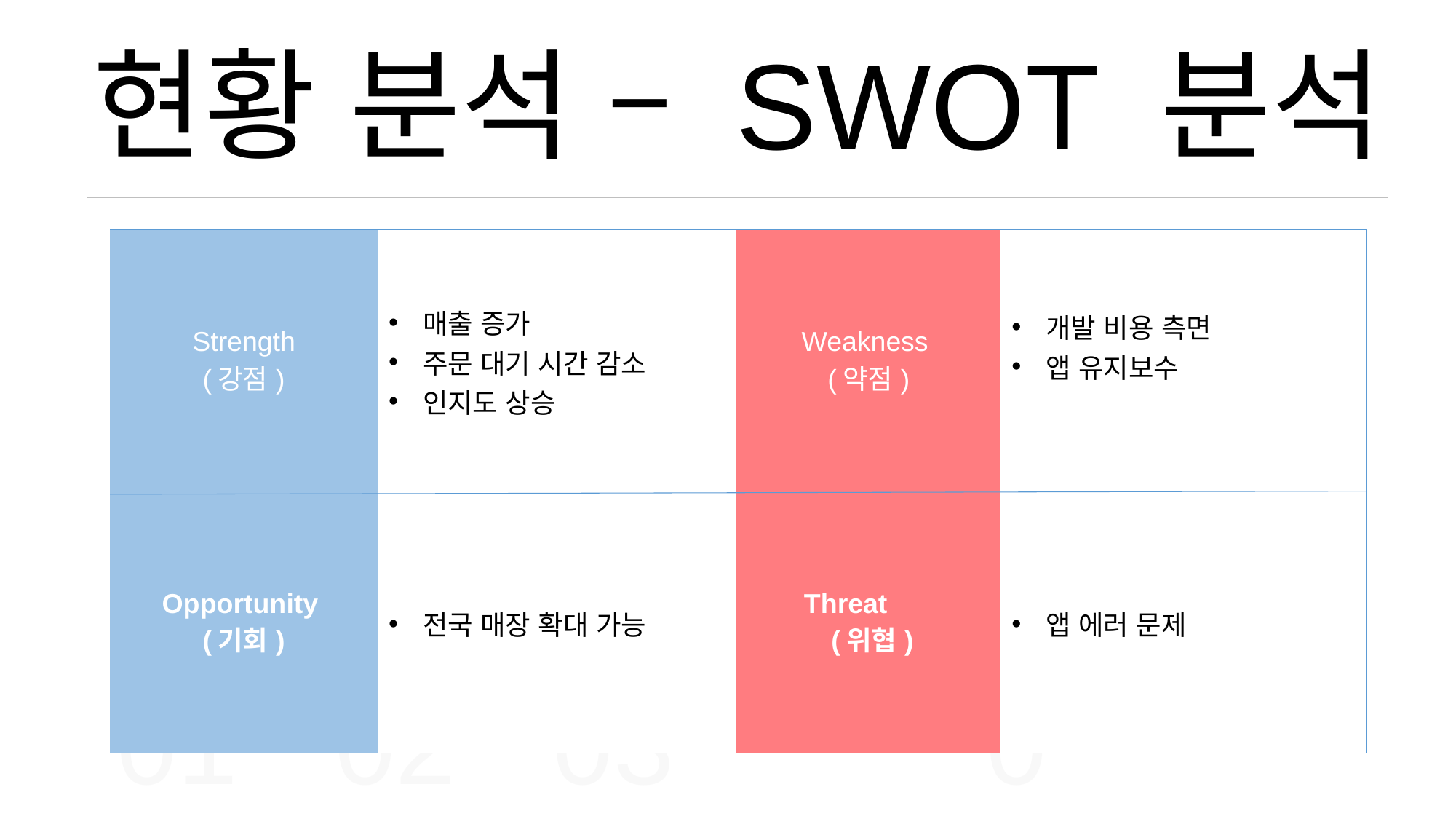

현황 분석 – SWOT 분석
| Strength (강점) | 매출 증가 주문 대기 시간 감소 인지도 상승 | Weakness (약점) | 개발 비용 측면 앱 유지보수 |
| --- | --- | --- | --- |
| Opportunity (기회) | 전국 매장 확대 가능 | Threat (위협) | 앱 에러 문제 |
01
02
03
0